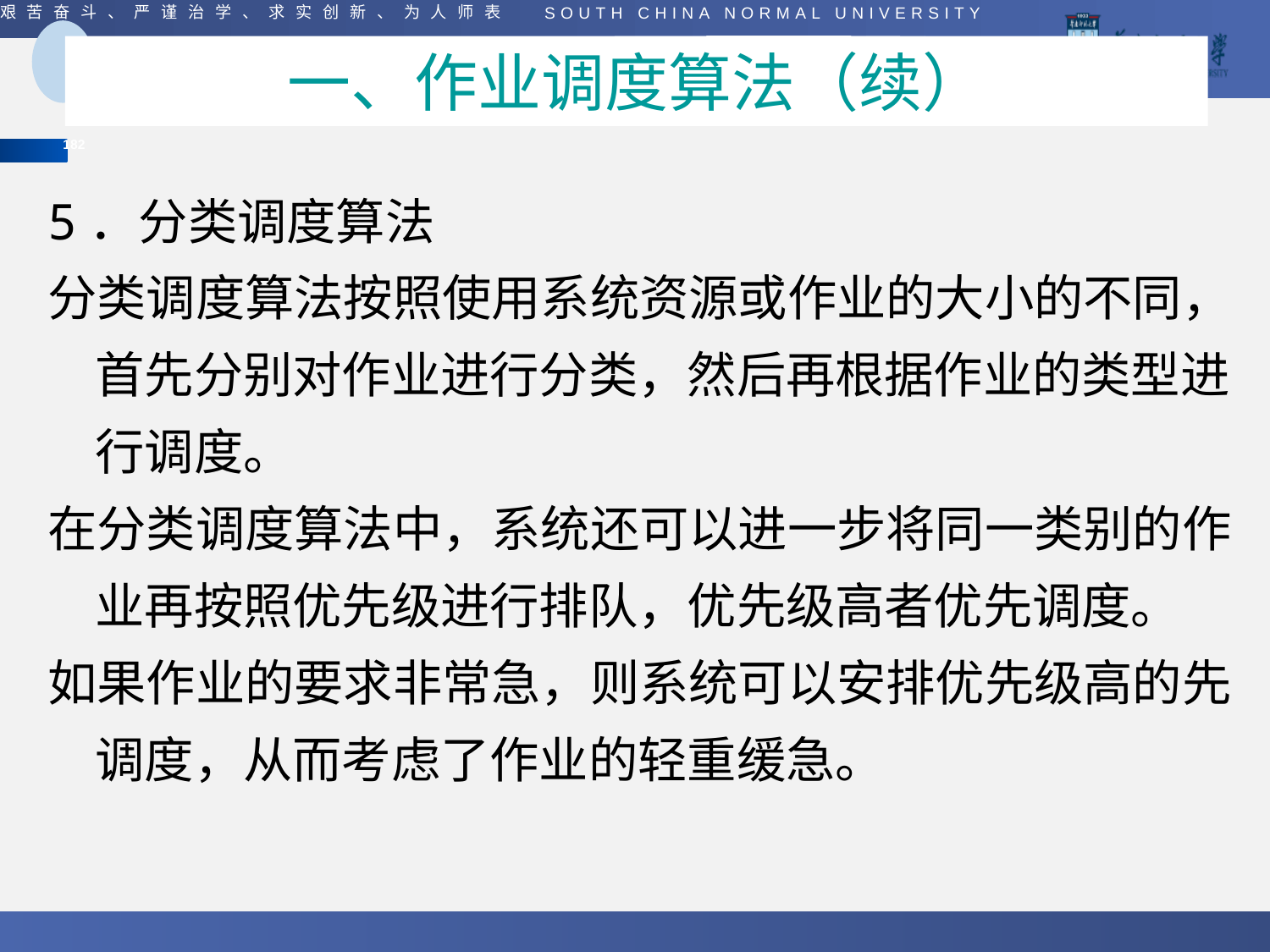

一、作业调度算法（续）
5．分类调度算法
分类调度算法按照使用系统资源或作业的大小的不同，首先分别对作业进行分类，然后再根据作业的类型进行调度。
在分类调度算法中，系统还可以进一步将同一类别的作业再按照优先级进行排队，优先级高者优先调度。
如果作业的要求非常急，则系统可以安排优先级高的先调度，从而考虑了作业的轻重缓急。

182